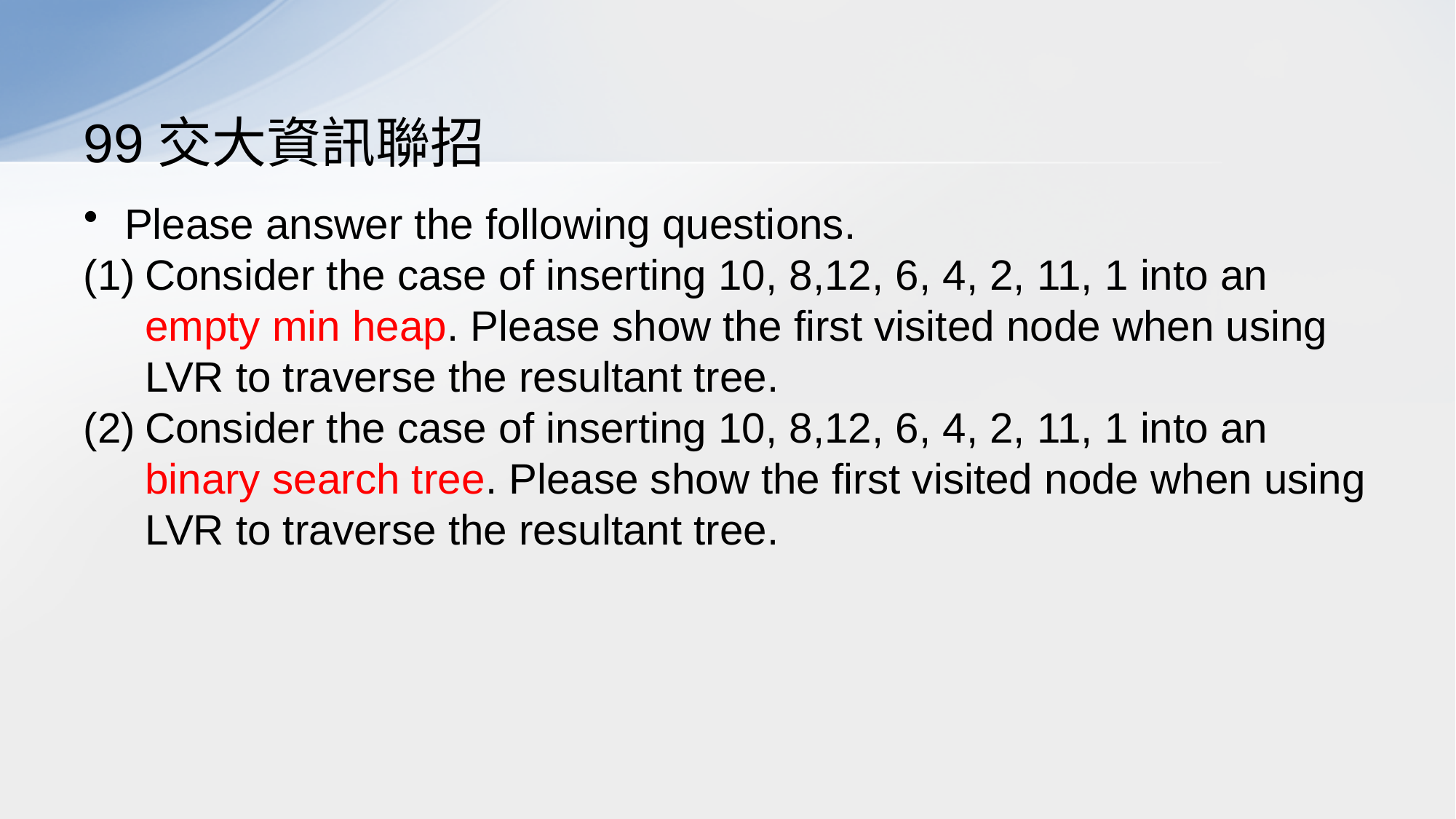

# 99交大資訊聯招
Please answer the following questions.
Consider the case of inserting 10, 8,12, 6, 4, 2, 11, 1 into an empty min heap. Please show the first visited node when using LVR to traverse the resultant tree.
Consider the case of inserting 10, 8,12, 6, 4, 2, 11, 1 into an binary search tree. Please show the first visited node when using LVR to traverse the resultant tree.